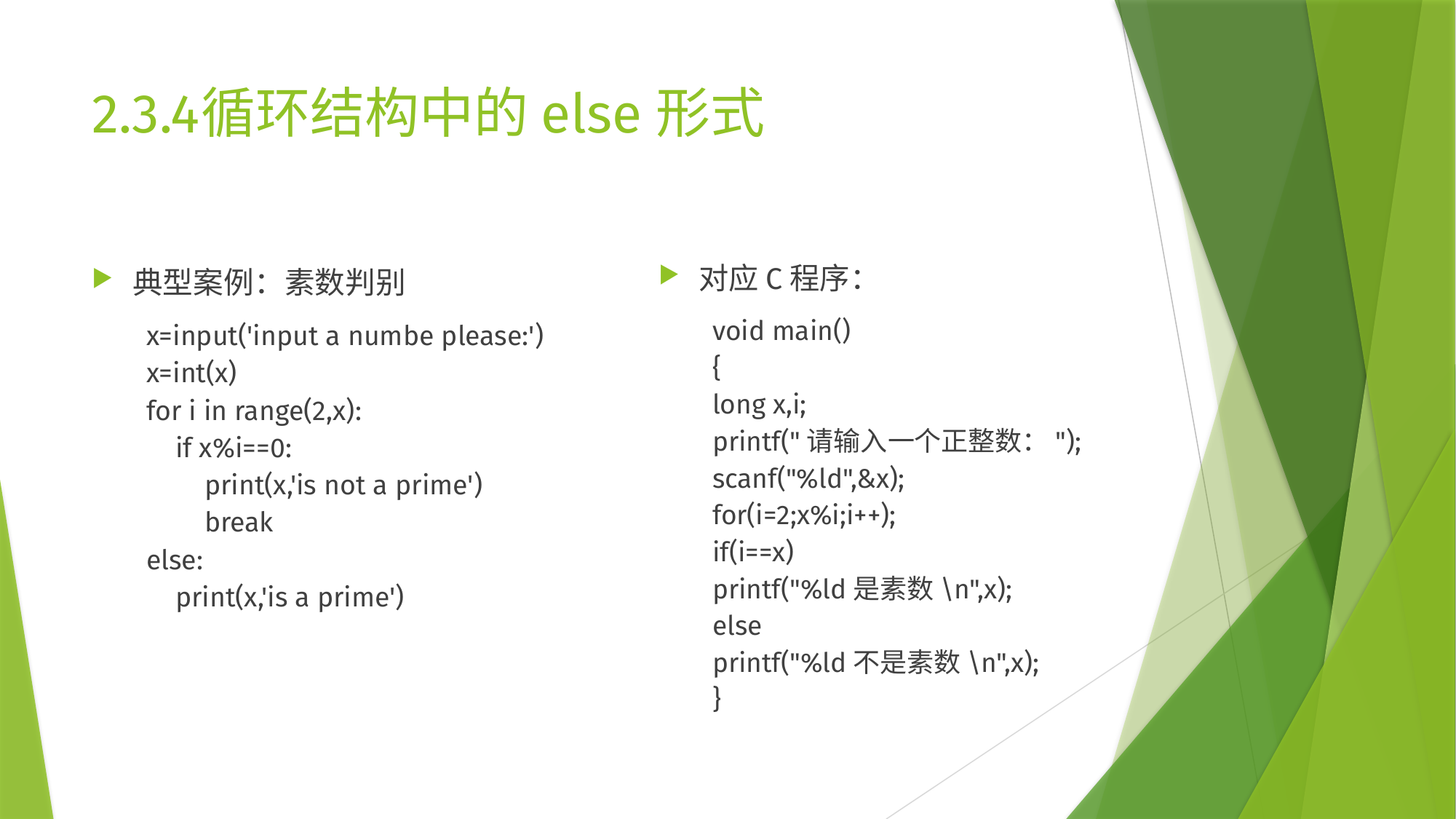

# 2.3.4	循环结构中的else形式
对应C程序：
void main()
{
	long x,i;
	printf("请输入一个正整数：");
	scanf("%ld",&x);
	for(i=2;x%i;i++);
	if(i==x)
		printf("%ld是素数\n",x);
	else
		printf("%ld不是素数\n",x);
}
典型案例：素数判别
x=input('input a numbe please:')
x=int(x)
for i in range(2,x):
    if x%i==0:
        print(x,'is not a prime')
        break
else:
    print(x,'is a prime')